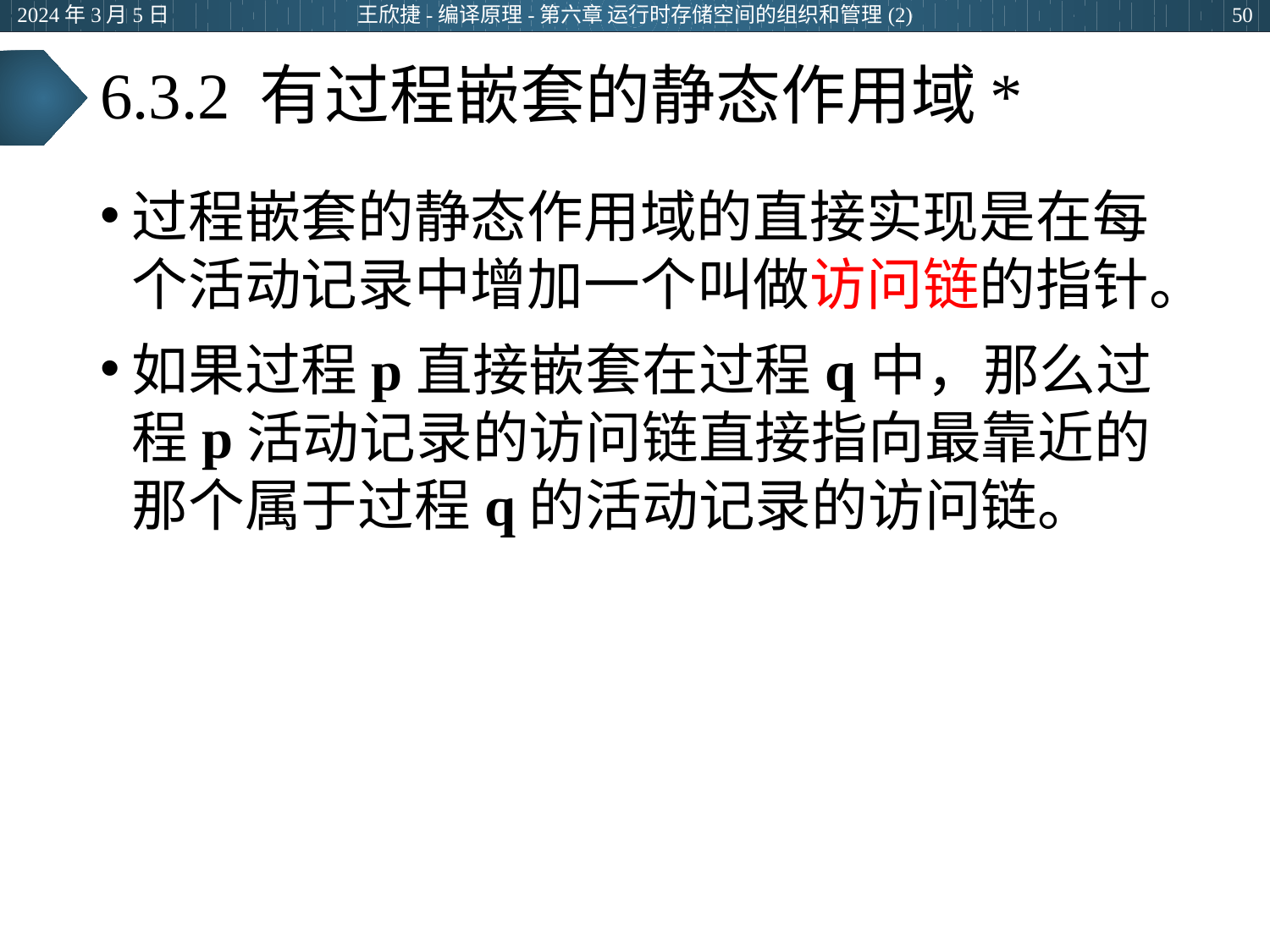

王欣捷-编译原理-第六章 运行时存储空间的组织和管理(2)
2024年3月5日
50
# 6.3.2 有过程嵌套的静态作用域*
过程嵌套的静态作用域的直接实现是在每个活动记录中增加一个叫做访问链的指针。
如果过程p直接嵌套在过程q中，那么过程p活动记录的访问链直接指向最靠近的那个属于过程q的活动记录的访问链。